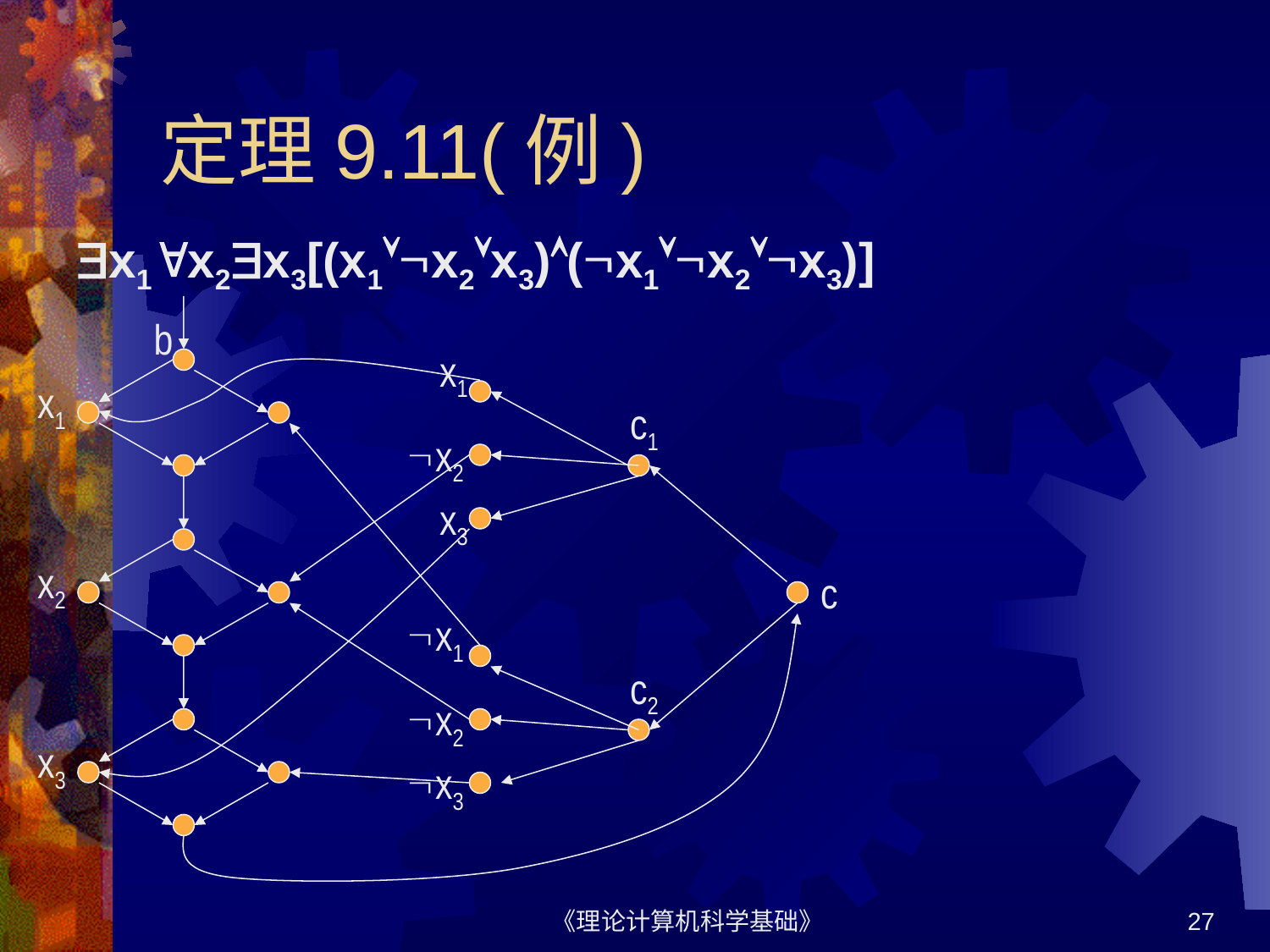

# 定理9.11(例)
∃x1∀x2∃x3[(x1∨¬x2∨x3)∧(¬x1∨¬x2∨¬x3)]

b
x1

x1

c1

¬x2

x3

x2

c

¬x1

c2

¬x2

x3

¬x3

《理论计算机科学基础》
27